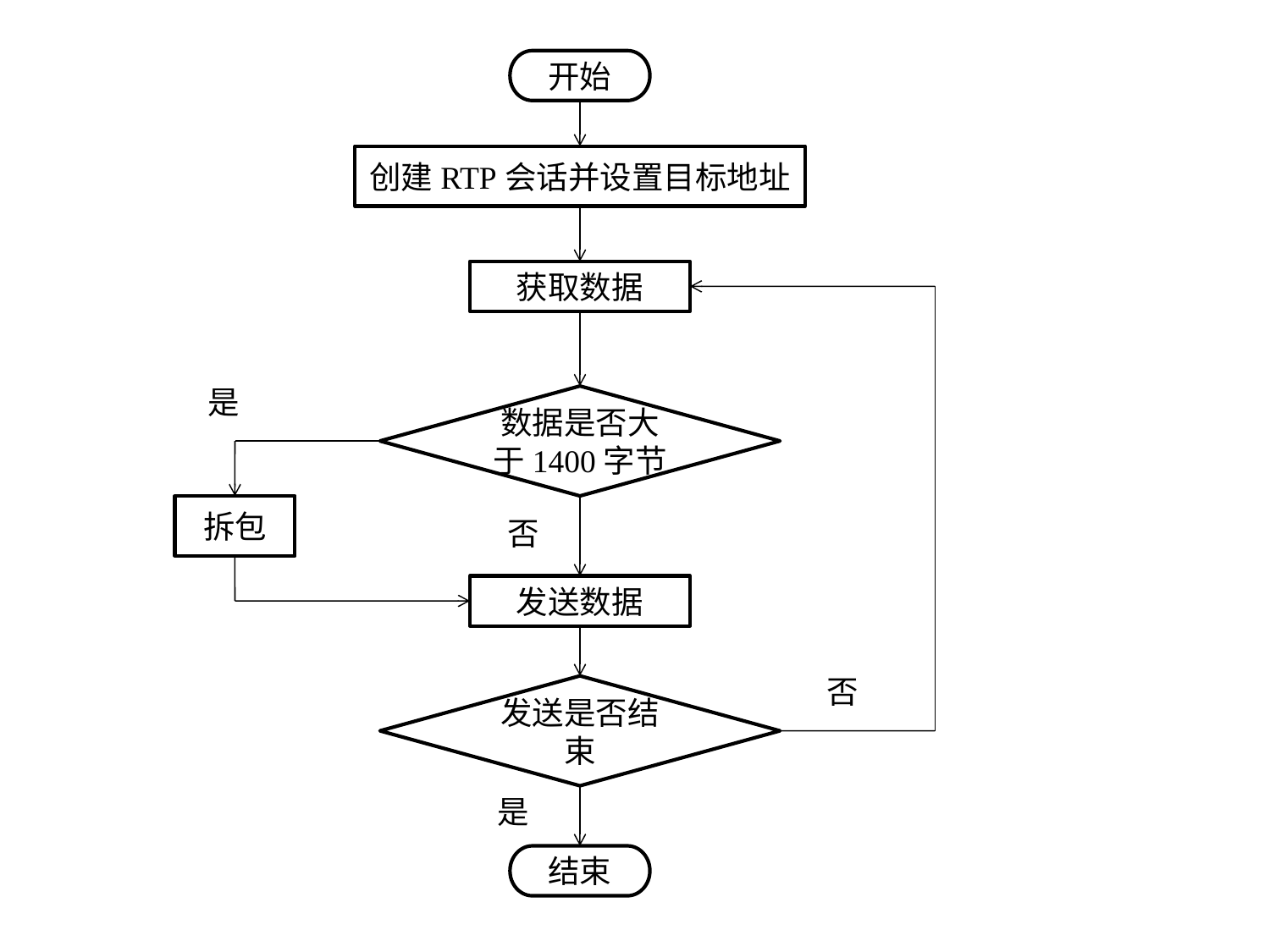

开始
创建RTP会话并设置目标地址
获取数据
是
数据是否大于1400字节
拆包
否
发送数据
否
发送是否结束
是
结束